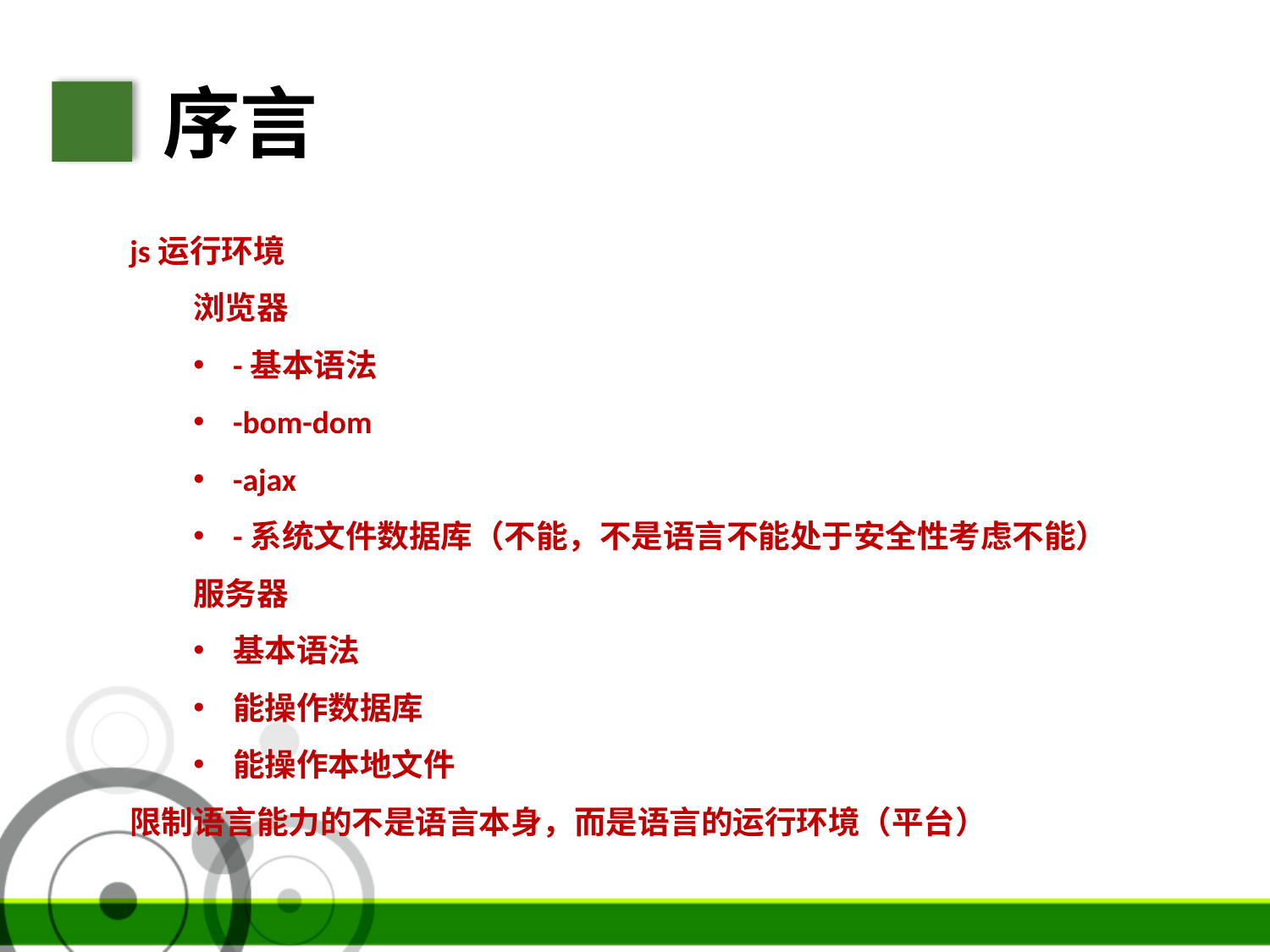

序言

js运行环境
浏览器
-基本语法
-bom-dom
-ajax
-系统文件数据库（不能，不是语言不能处于安全性考虑不能）
服务器
基本语法
能操作数据库
能操作本地文件
限制语言能力的不是语言本身，而是语言的运行环境（平台）